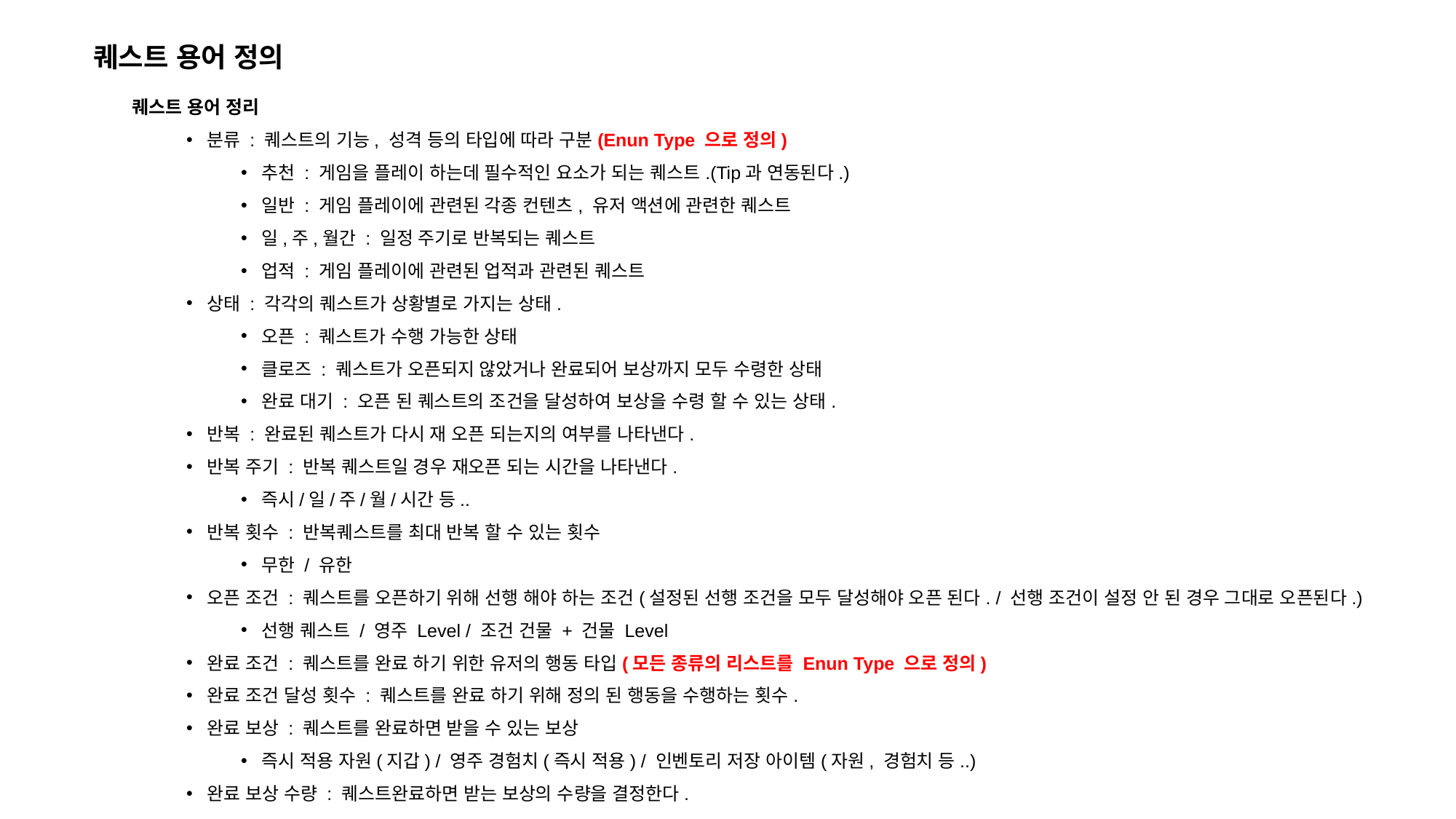

퀘스트 용어 정의
퀘스트 용어 정리
분류 : 퀘스트의 기능, 성격 등의 타입에 따라 구분(Enun Type 으로 정의)
추천 : 게임을 플레이 하는데 필수적인 요소가 되는 퀘스트.(Tip과 연동된다.)
일반 : 게임 플레이에 관련된 각종 컨텐츠, 유저 액션에 관련한 퀘스트
일,주,월간 : 일정 주기로 반복되는 퀘스트
업적 : 게임 플레이에 관련된 업적과 관련된 퀘스트
상태 : 각각의 퀘스트가 상황별로 가지는 상태.
오픈 : 퀘스트가 수행 가능한 상태
클로즈 : 퀘스트가 오픈되지 않았거나 완료되어 보상까지 모두 수령한 상태
완료 대기 : 오픈 된 퀘스트의 조건을 달성하여 보상을 수령 할 수 있는 상태.
반복 : 완료된 퀘스트가 다시 재 오픈 되는지의 여부를 나타낸다.
반복 주기 : 반복 퀘스트일 경우 재오픈 되는 시간을 나타낸다.
즉시/일/주/월/시간 등..
반복 횟수 : 반복퀘스트를 최대 반복 할 수 있는 횟수
무한 / 유한
오픈 조건 : 퀘스트를 오픈하기 위해 선행 해야 하는 조건(설정된 선행 조건을 모두 달성해야 오픈 된다. / 선행 조건이 설정 안 된 경우 그대로 오픈된다.)
선행 퀘스트 / 영주 Level / 조건 건물 + 건물 Level
완료 조건 : 퀘스트를 완료 하기 위한 유저의 행동 타입(모든 종류의 리스트를 Enun Type 으로 정의)
완료 조건 달성 횟수 : 퀘스트를 완료 하기 위해 정의 된 행동을 수행하는 횟수.
완료 보상 : 퀘스트를 완료하면 받을 수 있는 보상
즉시 적용 자원(지갑) / 영주 경험치(즉시 적용) / 인벤토리 저장 아이템(자원, 경험치 등..)
완료 보상 수량 : 퀘스트완료하면 받는 보상의 수량을 결정한다.